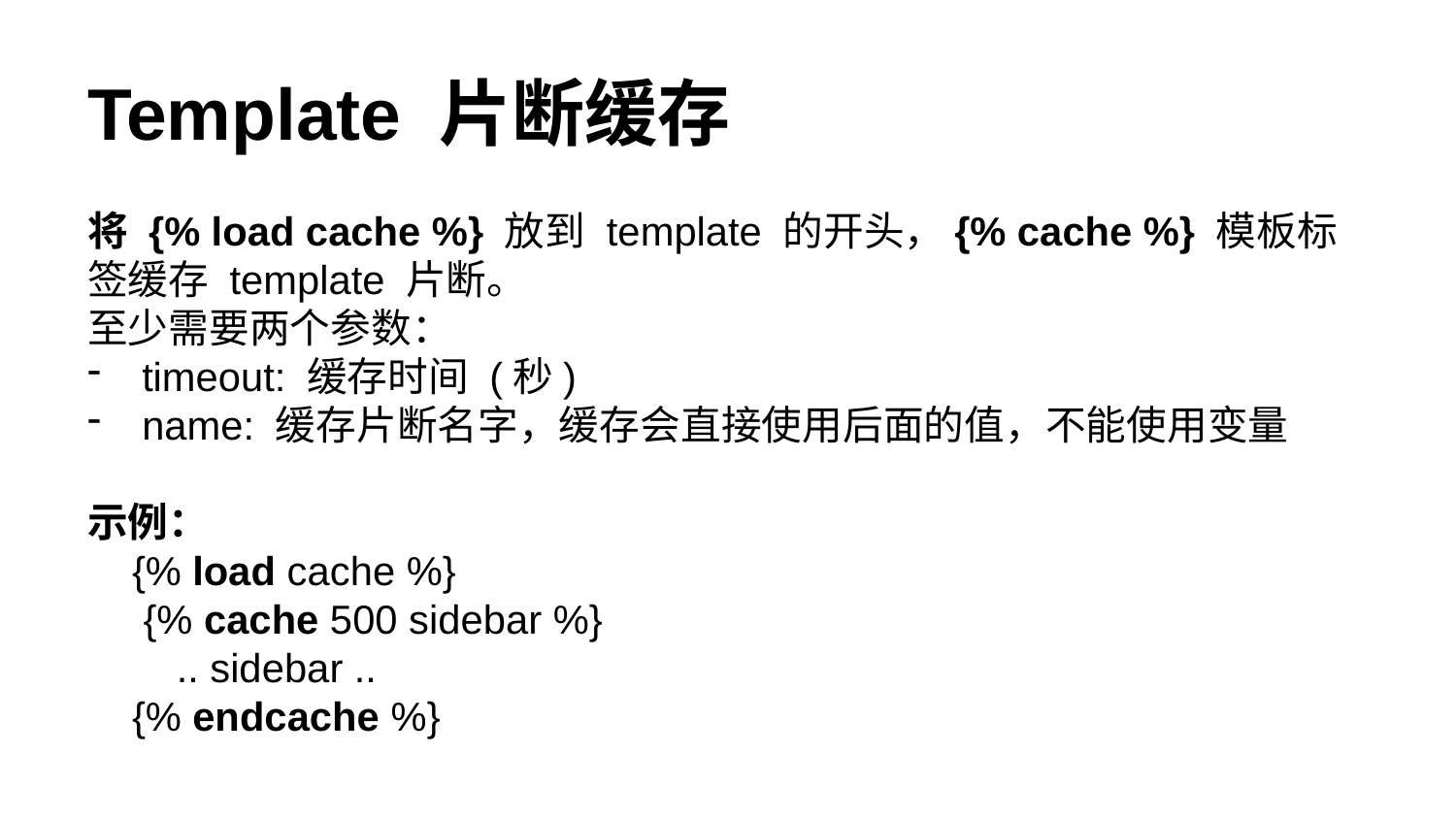

# Template 片断缓存
将 {% load cache %} 放到 template 的开头，{% cache %} 模板标签缓存 template 片断。
至少需要两个参数：
timeout: 缓存时间 (秒)
name: 缓存片断名字，缓存会直接使用后面的值，不能使用变量

示例：
    {% load cache %}
     {% cache 500 sidebar %}
        .. sidebar ..
    {% endcache %}